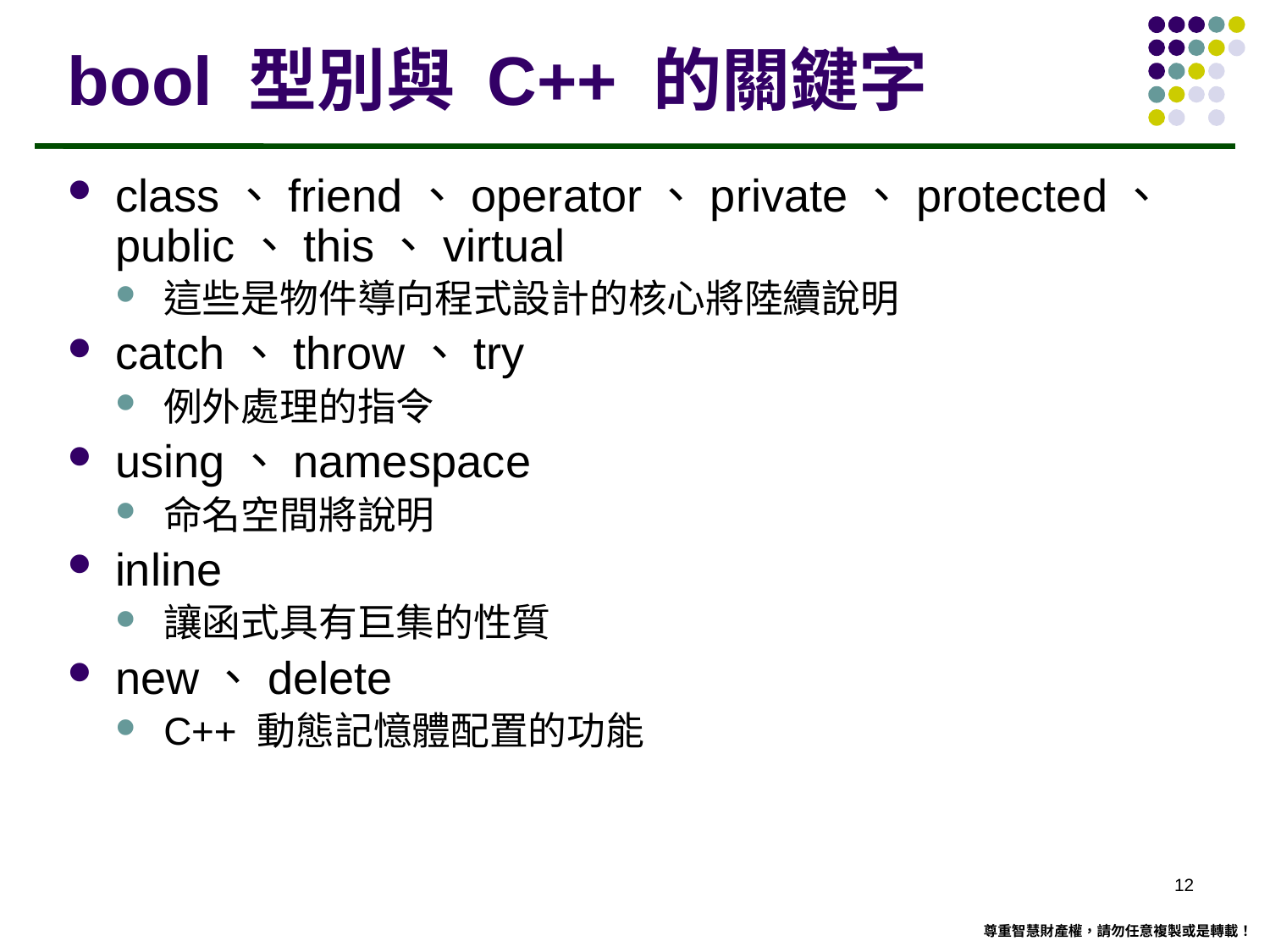

# bool 型別與 C++ 的關鍵字
class、friend、operator、private、protected、public、this、virtual
這些是物件導向程式設計的核心將陸續說明
catch、throw、try
例外處理的指令
using、namespace
命名空間將說明
inline
讓函式具有巨集的性質
new、delete
C++ 動態記憶體配置的功能
12